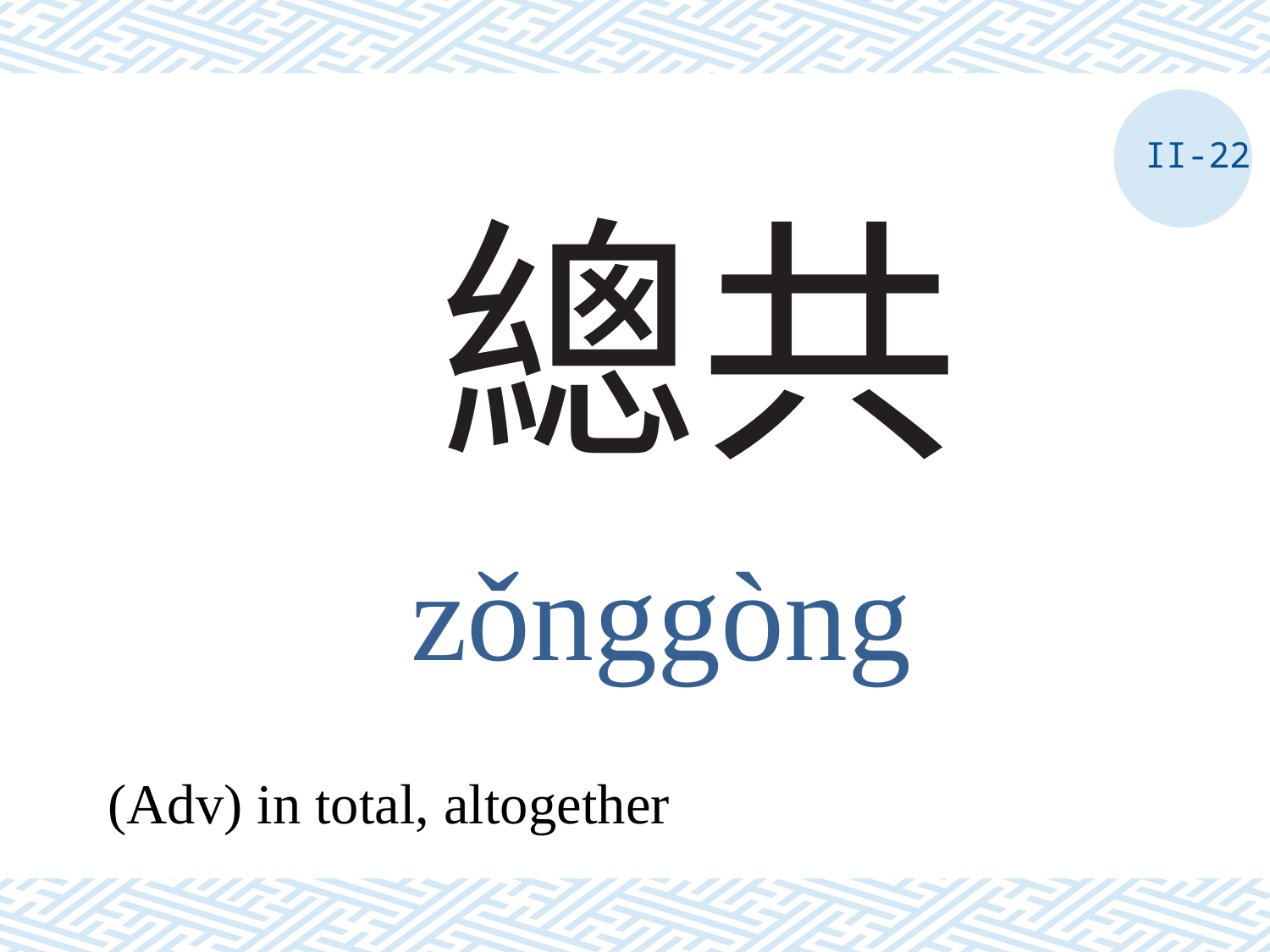

II-22

# 總共
zǒnggòng
(Adv) in total, altogether